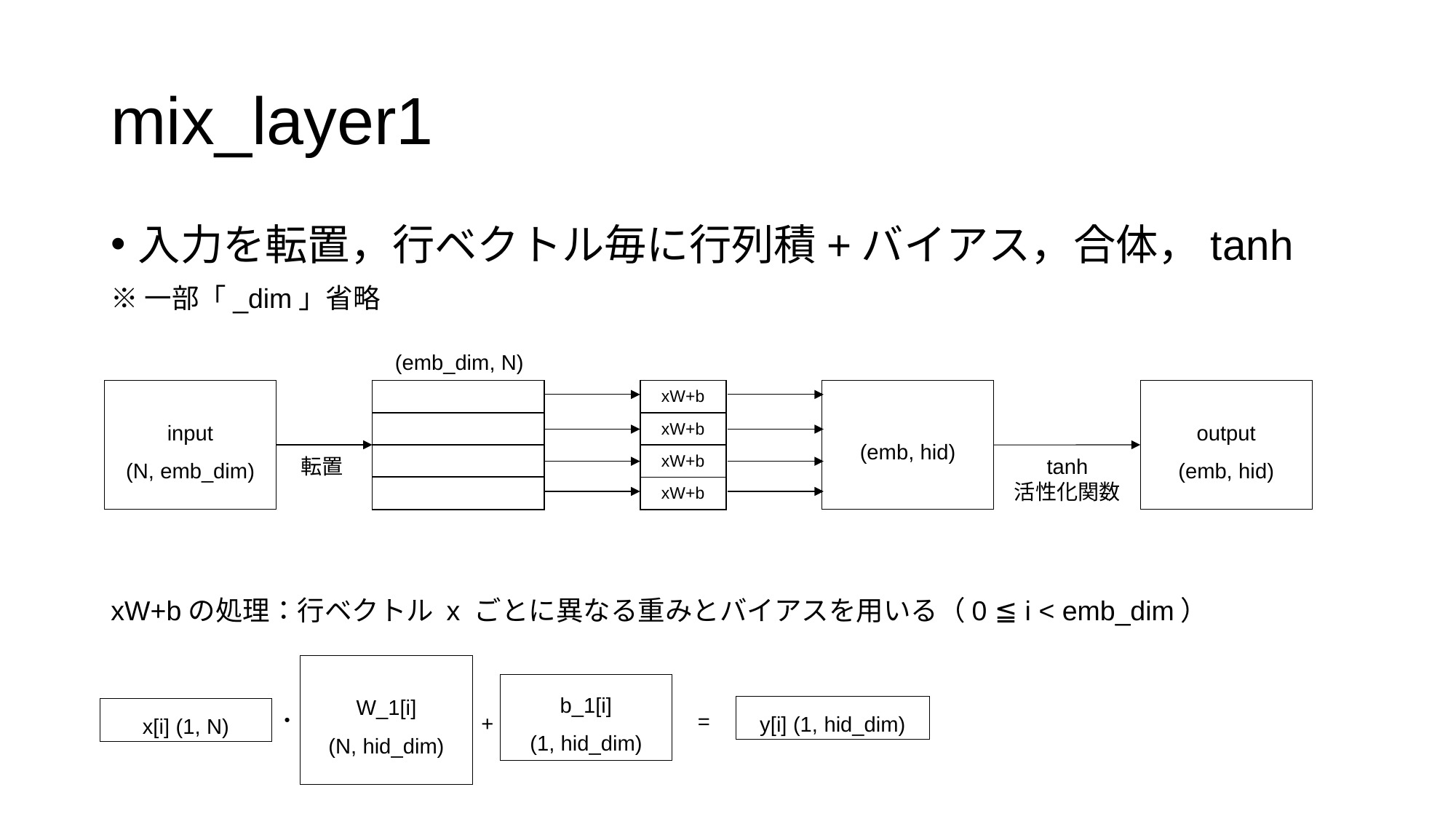

# mix_layer1
入力を転置，行ベクトル毎に行列積+バイアス，合体，tanh
※一部「_dim」省略

xW+bの処理：行ベクトル x ごとに異なる重みとバイアスを用いる（0 ≦ i < emb_dim）
(emb_dim, N)
input
(N, emb_dim)
|  |
| --- |
|  |
|  |
|  |
output
(emb, hid)
| xW+b |
| --- |
| xW+b |
| xW+b |
| xW+b |
(emb, hid)
転置
tanh
活性化関数
W_1[i]
(N, hid_dim)
b_1[i]
(1, hid_dim)
y[i] (1, hid_dim)
x[i] (1, N)
・
=
+